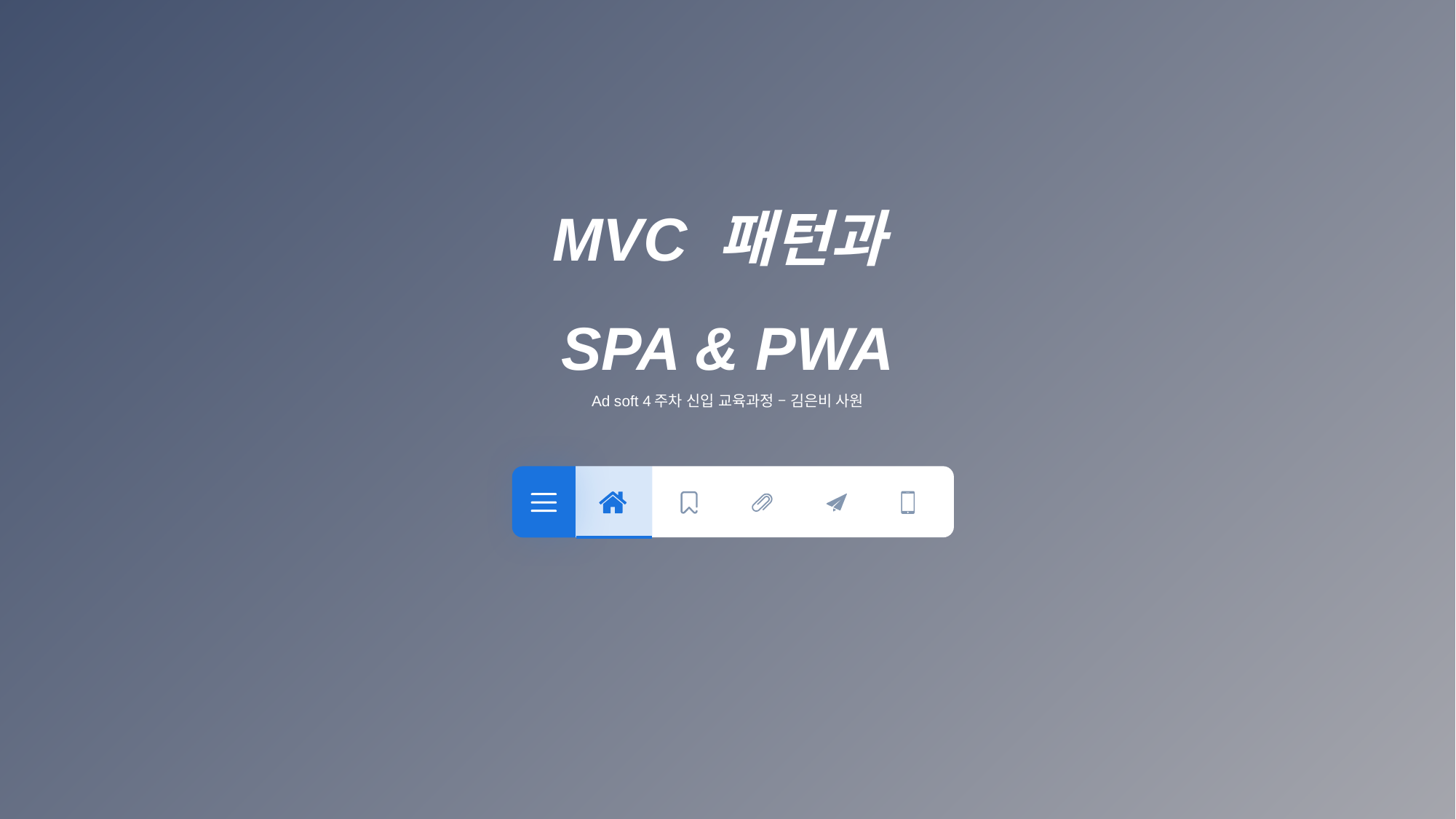

MVC 패턴과
SPA & PWA
Ad soft 4주차 신입 교육과정 – 김은비 사원

|  |
| --- |